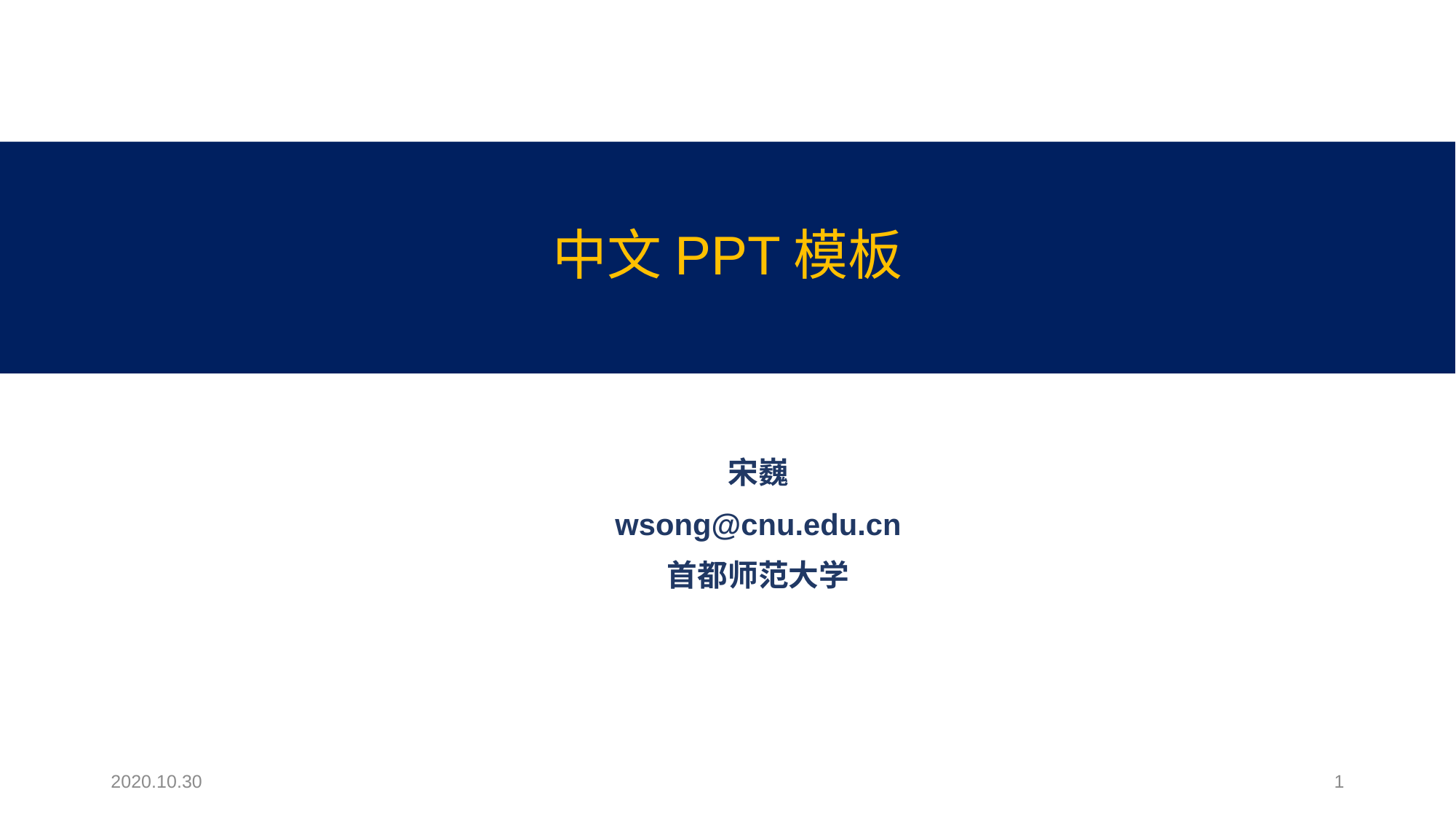

# 中文PPT模板

宋巍
wsong@cnu.edu.cn
首都师范大学
2020.10.30
1